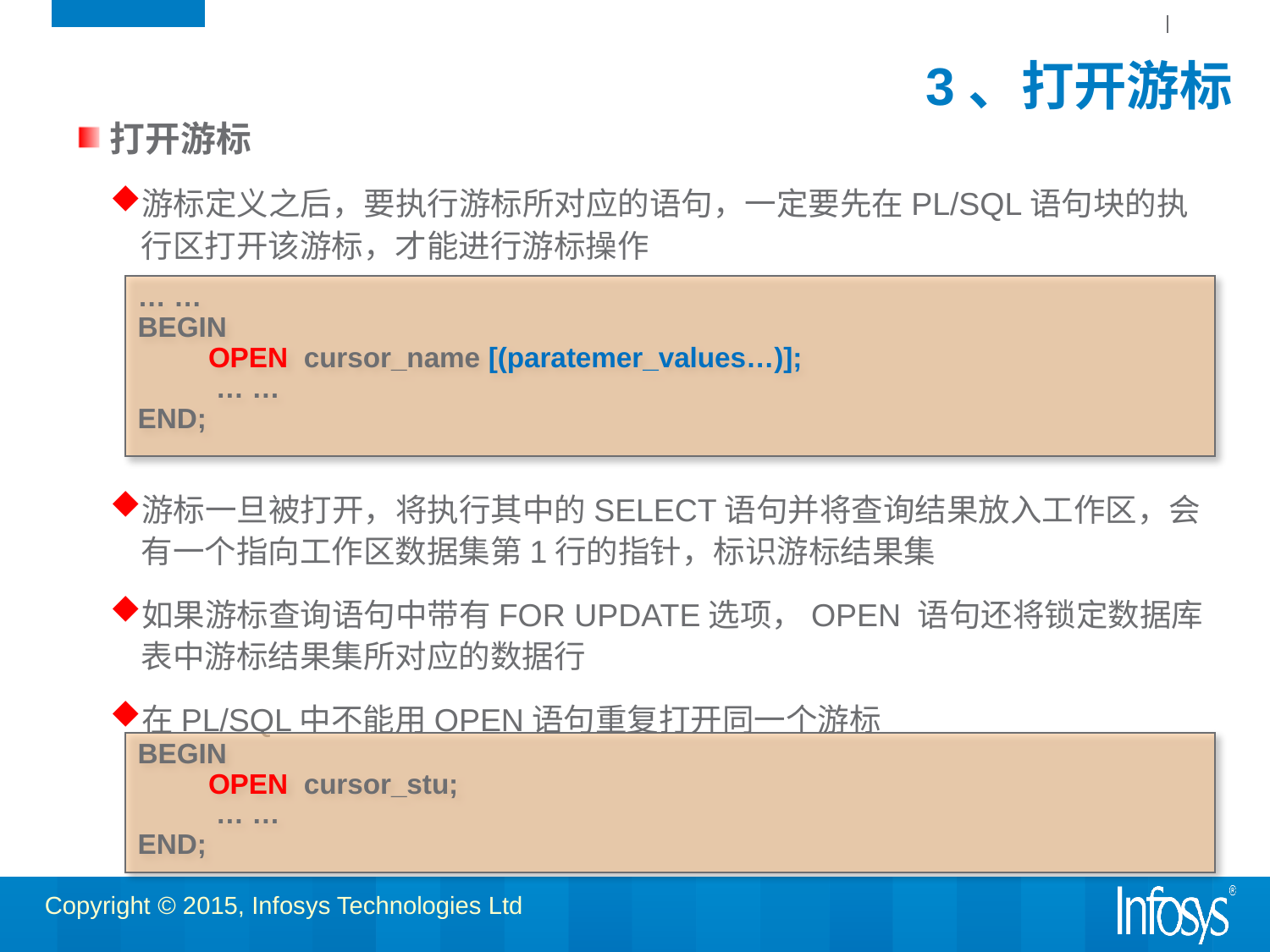

# 3、打开游标
打开游标
游标定义之后，要执行游标所对应的语句，一定要先在PL/SQL语句块的执行区打开该游标，才能进行游标操作

游标一旦被打开，将执行其中的SELECT语句并将查询结果放入工作区，会有一个指向工作区数据集第1行的指针，标识游标结果集
如果游标查询语句中带有FOR UPDATE选项，OPEN 语句还将锁定数据库表中游标结果集所对应的数据行
在PL/SQL中不能用OPEN语句重复打开同一个游标
… …
BEGIN
         OPEN  cursor_name [(paratemer_values…)];
          … …
END;
BEGIN
         OPEN  cursor_stu;
          … …
END;